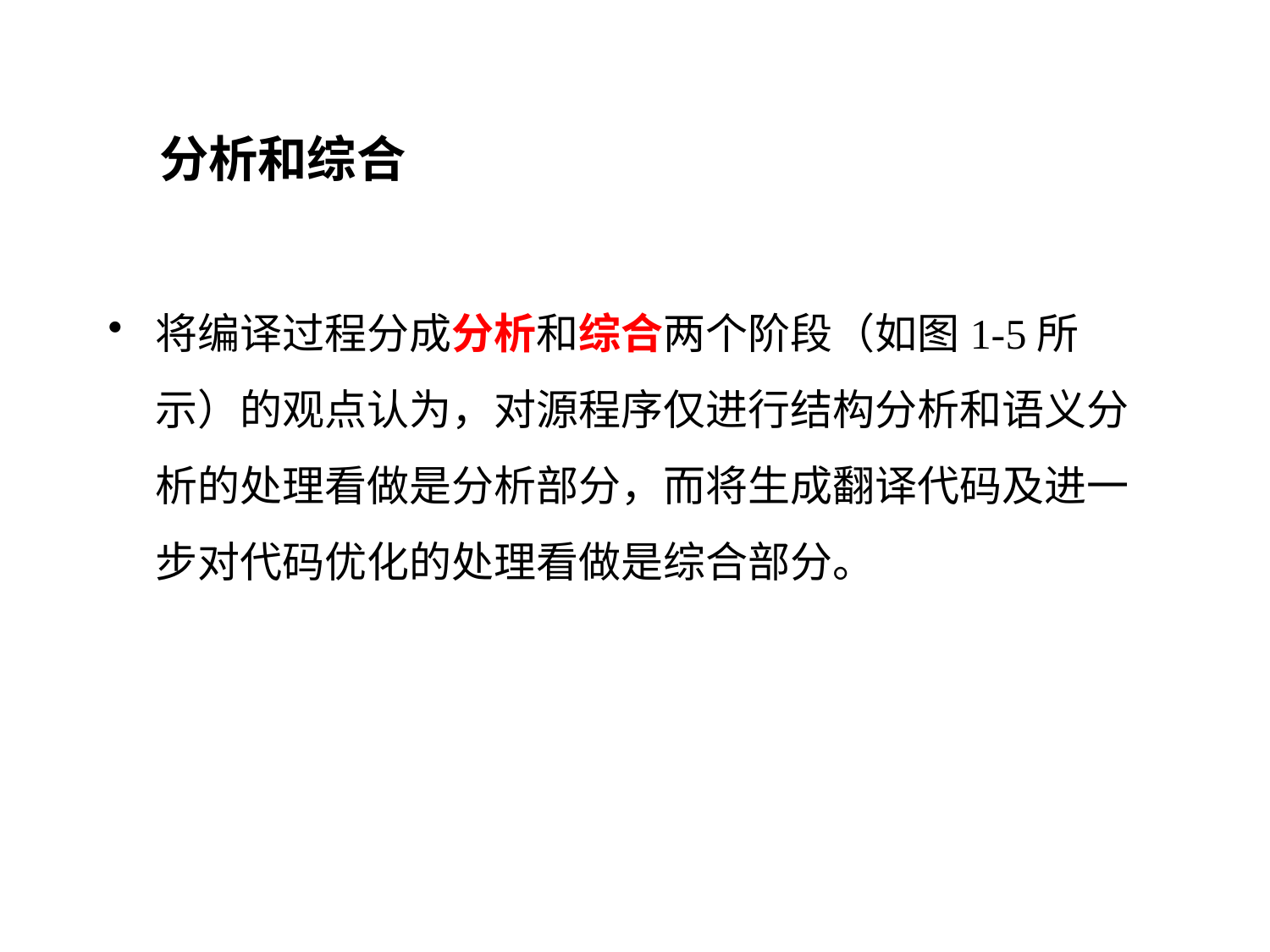

分析和综合

将编译过程分成分析和综合两个阶段（如图1-5所示）的观点认为，对源程序仅进行结构分析和语义分析的处理看做是分析部分，而将生成翻译代码及进一步对代码优化的处理看做是综合部分。